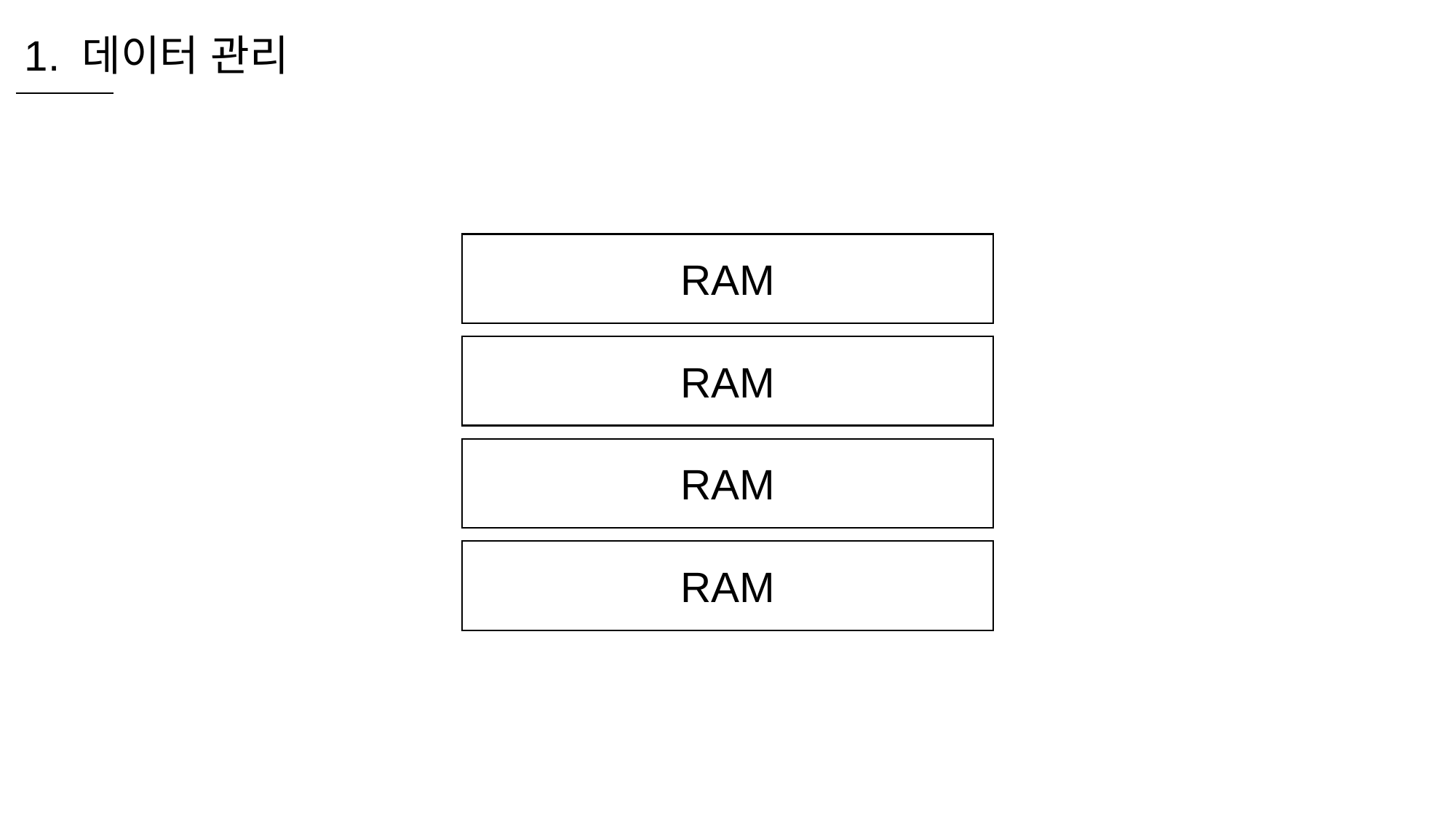

1. 데이터 관리

RAM

RAM

RAM

RAM